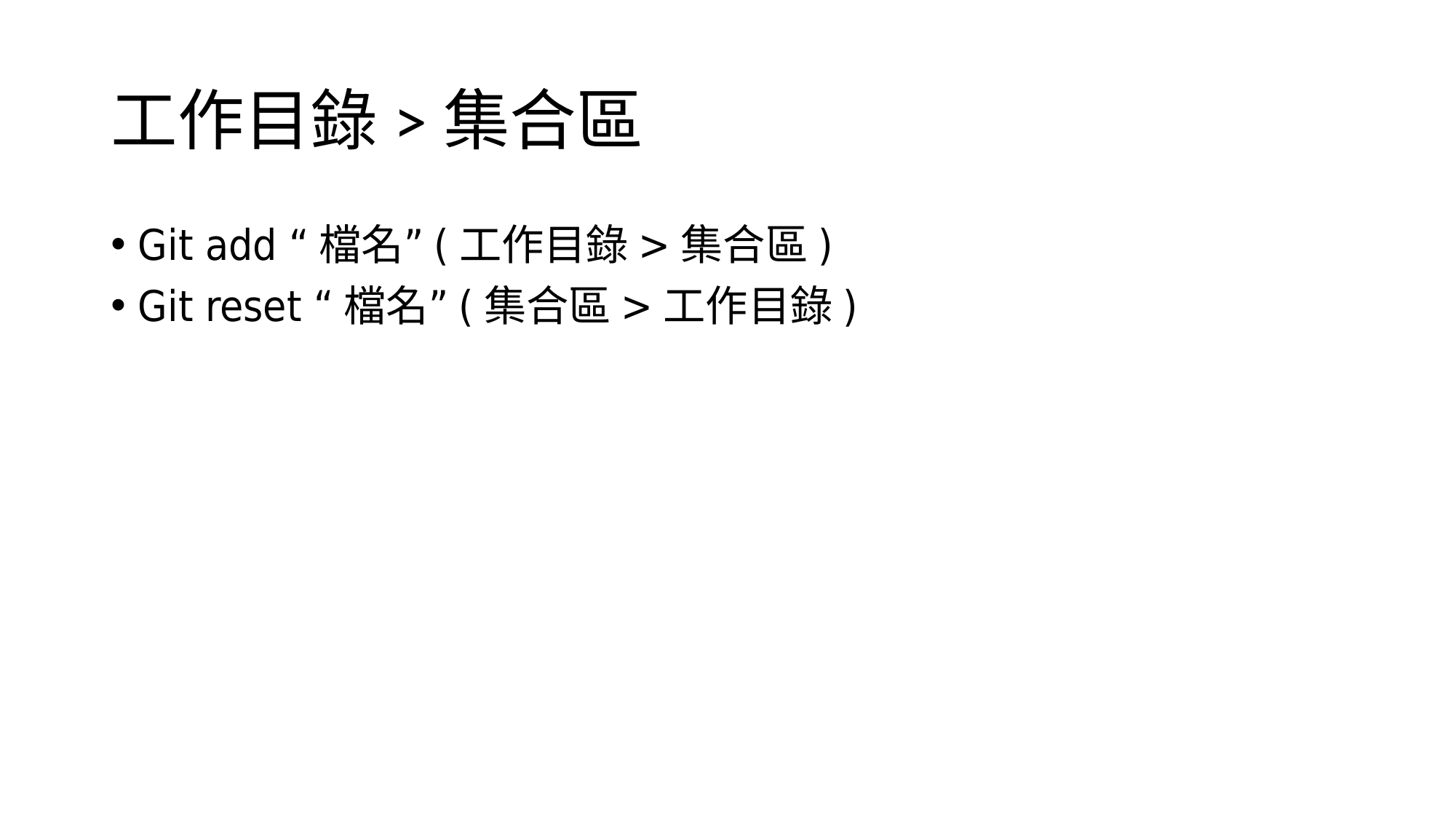

# 工作目錄>集合區
Git add “檔名”(工作目錄>集合區)
Git reset “檔名”(集合區>工作目錄)